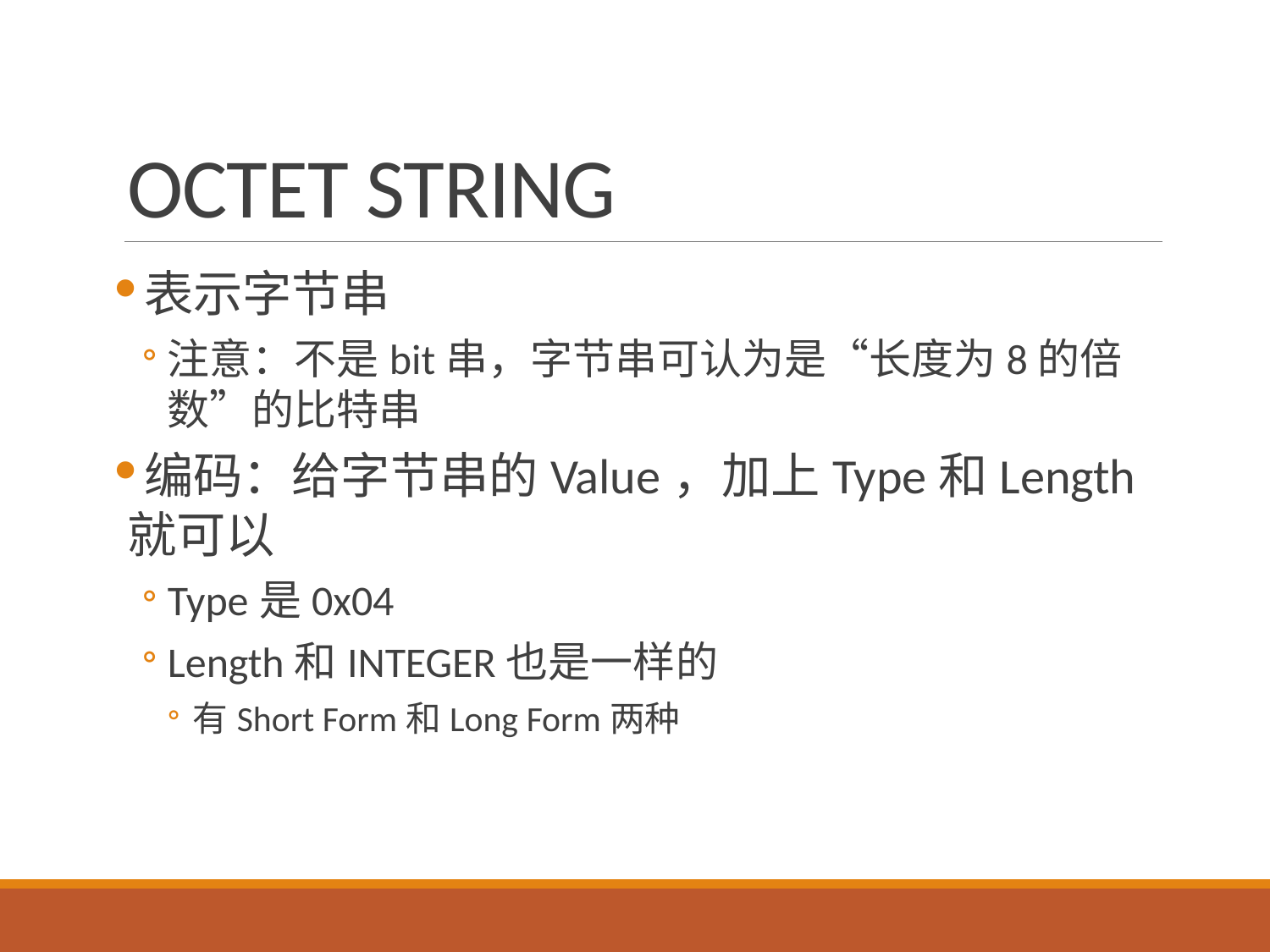

# OCTET STRING
表示字节串
注意：不是bit串，字节串可认为是“长度为8的倍数”的比特串
编码：给字节串的Value，加上Type和Length就可以
Type是0x04
Length和INTEGER也是一样的
有Short Form和Long Form两种
54